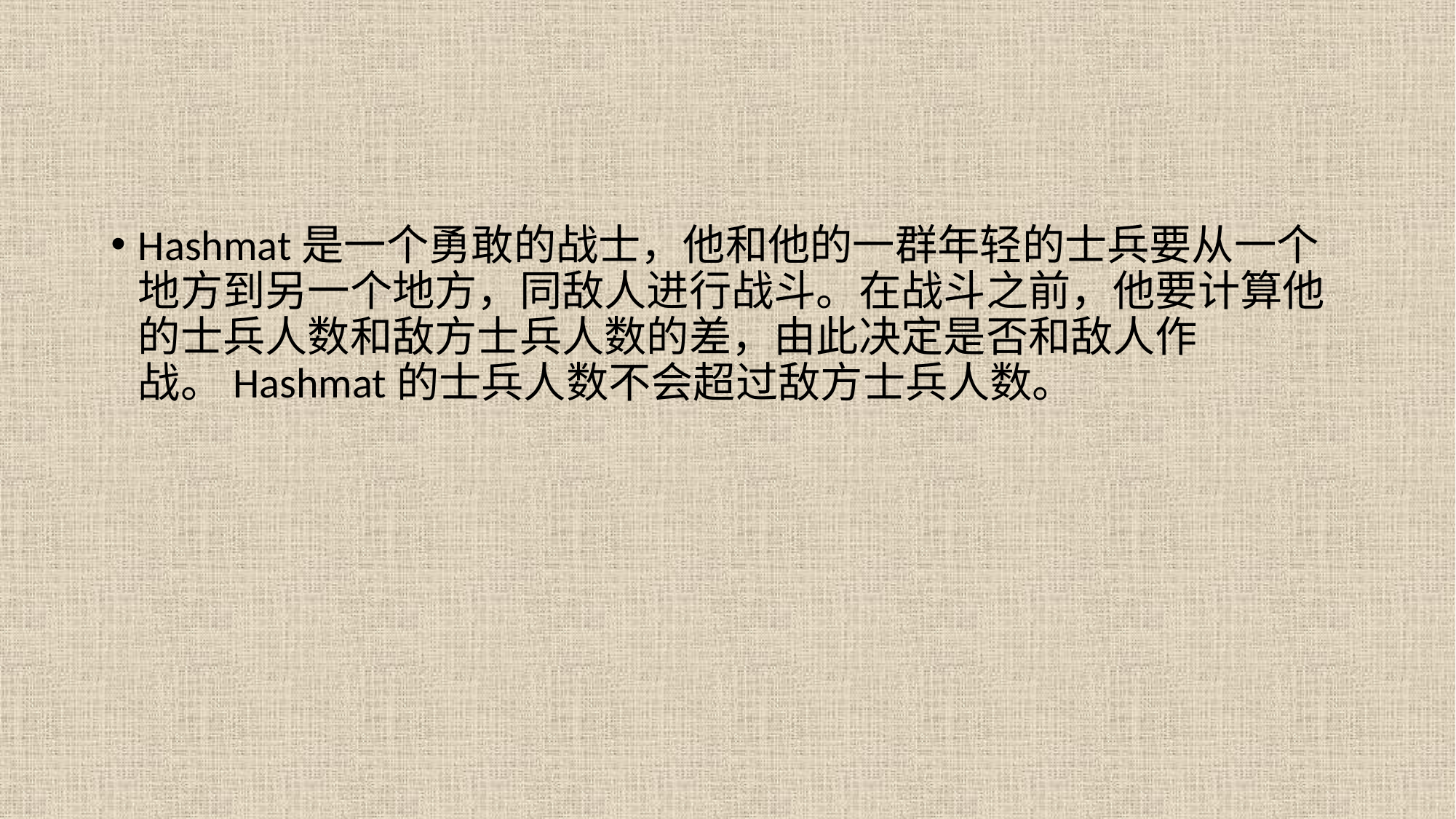

#
Hashmat是一个勇敢的战士，他和他的一群年轻的士兵要从一个地方到另一个地方，同敌人进行战斗。在战斗之前，他要计算他的士兵人数和敌方士兵人数的差，由此决定是否和敌人作战。Hashmat的士兵人数不会超过敌方士兵人数。